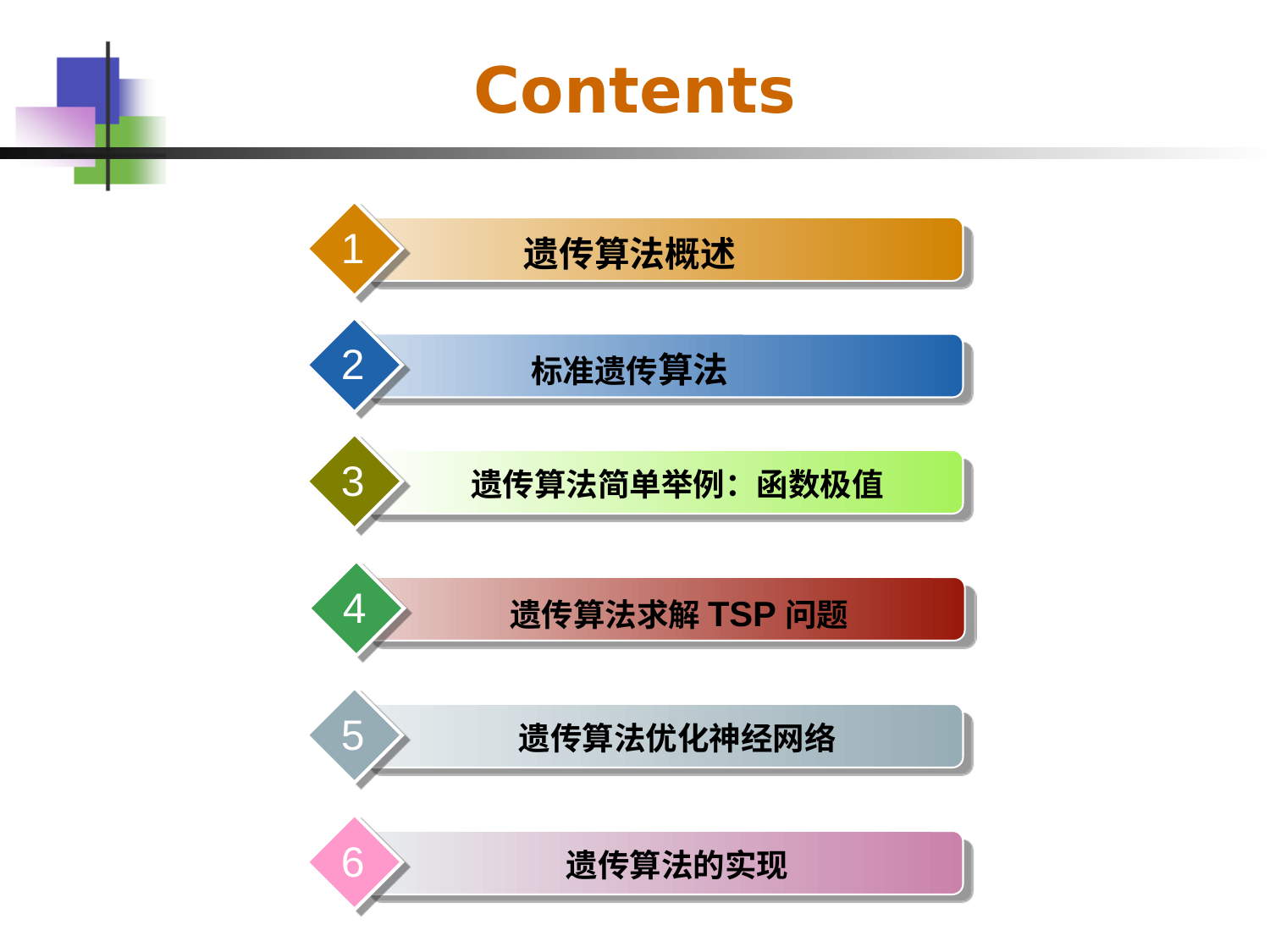

# Contents

1

遗传算法概述

2

标准遗传算法

3

遗传算法简单举例：函数极值

4

遗传算法求解TSP问题

5

遗传算法优化神经网络

6

遗传算法的实现